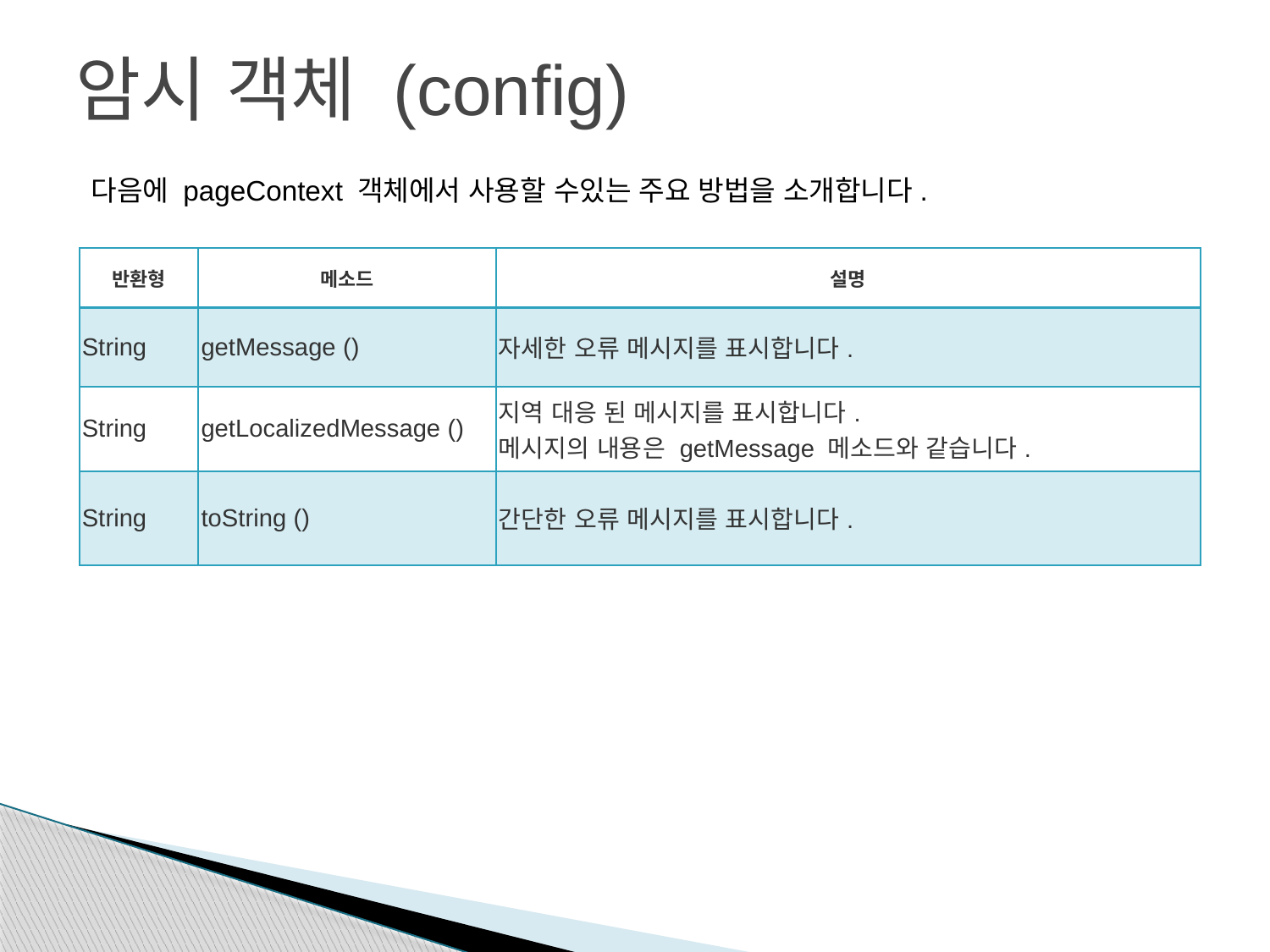

# 암시 객체 (config)
다음에 pageContext 객체에서 사용할 수있는 주요 방법을 소개합니다.

| 반환형 | 메소드 | 설명 |
| --- | --- | --- |
| String | getMessage () | 자세한 오류 메시지를 표시합니다. |
| String | getLocalizedMessage () | 지역 대응 된 메시지를 표시합니다.  메시지의 내용은 getMessage 메소드와 같습니다. |
| String | toString () | 간단한 오류 메시지를 표시합니다. |